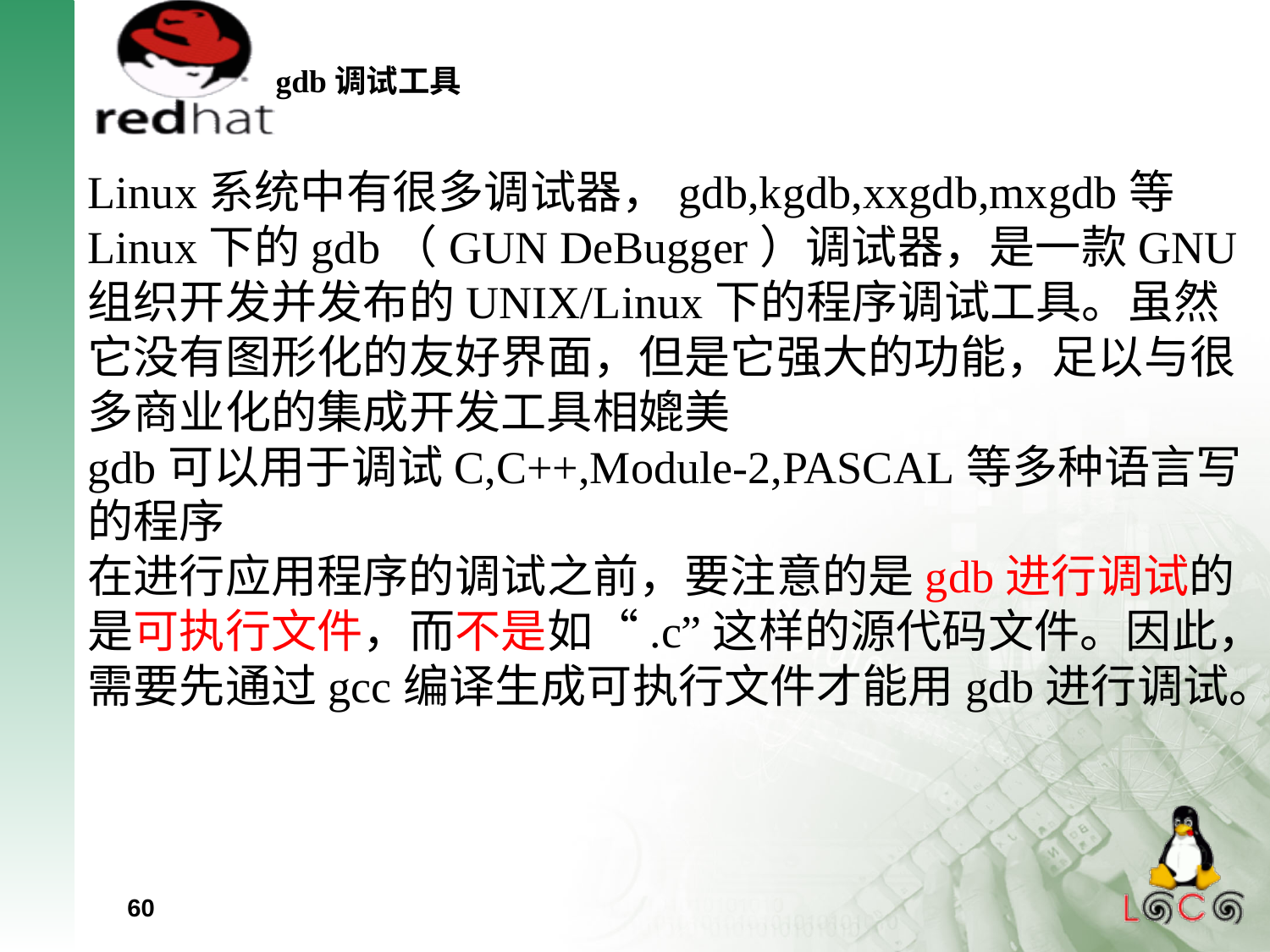

gdb调试工具
Linux系统中有很多调试器，gdb,kgdb,xxgdb,mxgdb等
Linux下的gdb（GUN DeBugger）调试器，是一款GNU组织开发并发布的UNIX/Linux下的程序调试工具。虽然它没有图形化的友好界面，但是它强大的功能，足以与很多商业化的集成开发工具相媲美
gdb可以用于调试C,C++,Module-2,PASCAL等多种语言写的程序
在进行应用程序的调试之前，要注意的是gdb进行调试的是可执行文件，而不是如“.c”这样的源代码文件。因此，需要先通过gcc编译生成可执行文件才能用gdb进行调试。
60